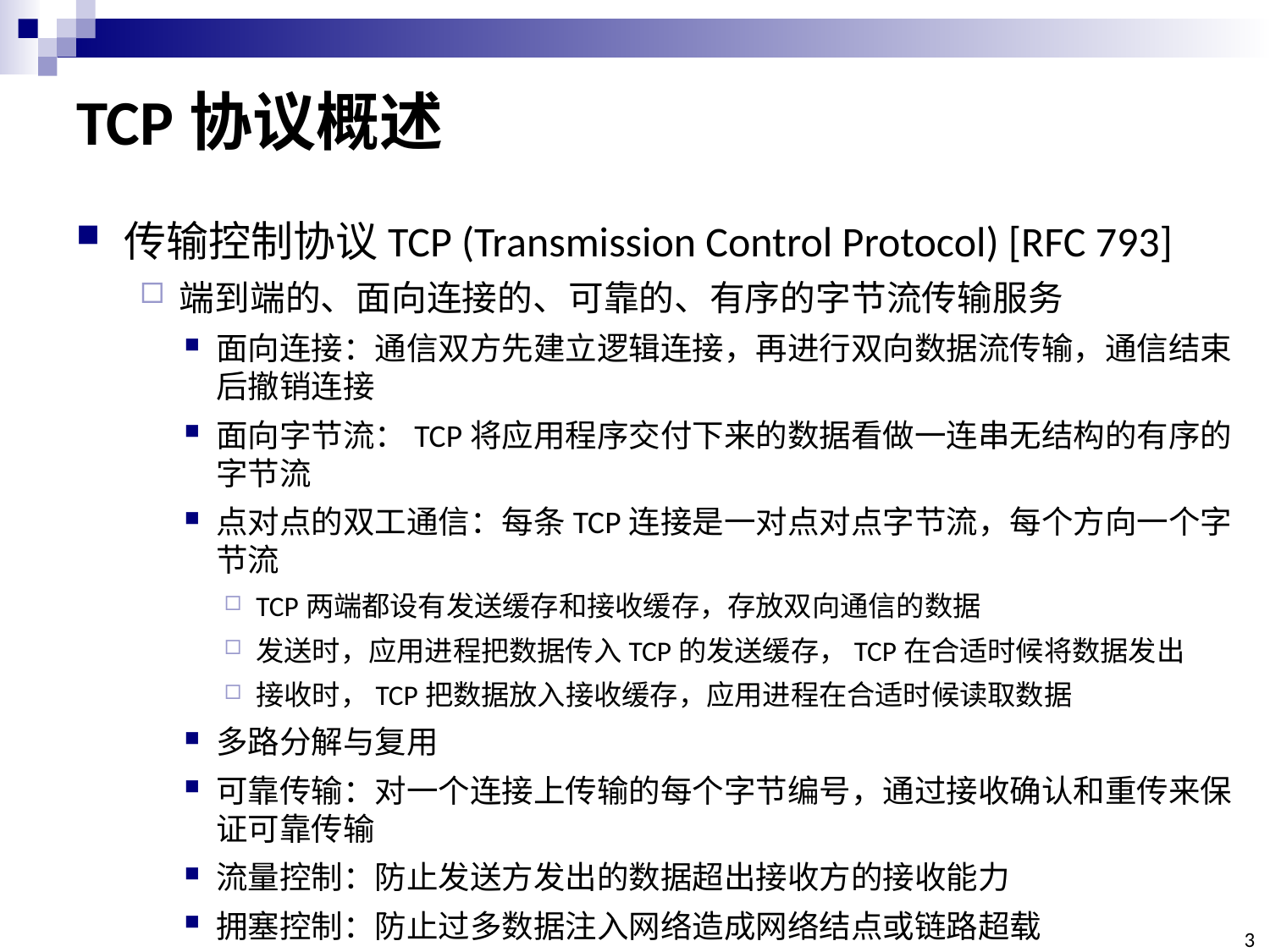

# TCP协议概述
传输控制协议TCP (Transmission Control Protocol) [RFC 793]
端到端的、面向连接的、可靠的、有序的字节流传输服务
面向连接：通信双方先建立逻辑连接，再进行双向数据流传输，通信结束后撤销连接
面向字节流：TCP将应用程序交付下来的数据看做一连串无结构的有序的字节流
点对点的双工通信：每条TCP连接是一对点对点字节流，每个方向一个字节流
TCP两端都设有发送缓存和接收缓存，存放双向通信的数据
发送时，应用进程把数据传入TCP的发送缓存，TCP在合适时候将数据发出
接收时，TCP把数据放入接收缓存，应用进程在合适时候读取数据
多路分解与复用
可靠传输：对一个连接上传输的每个字节编号，通过接收确认和重传来保证可靠传输
流量控制：防止发送方发出的数据超出接收方的接收能力
拥塞控制：防止过多数据注入网络造成网络结点或链路超载

3